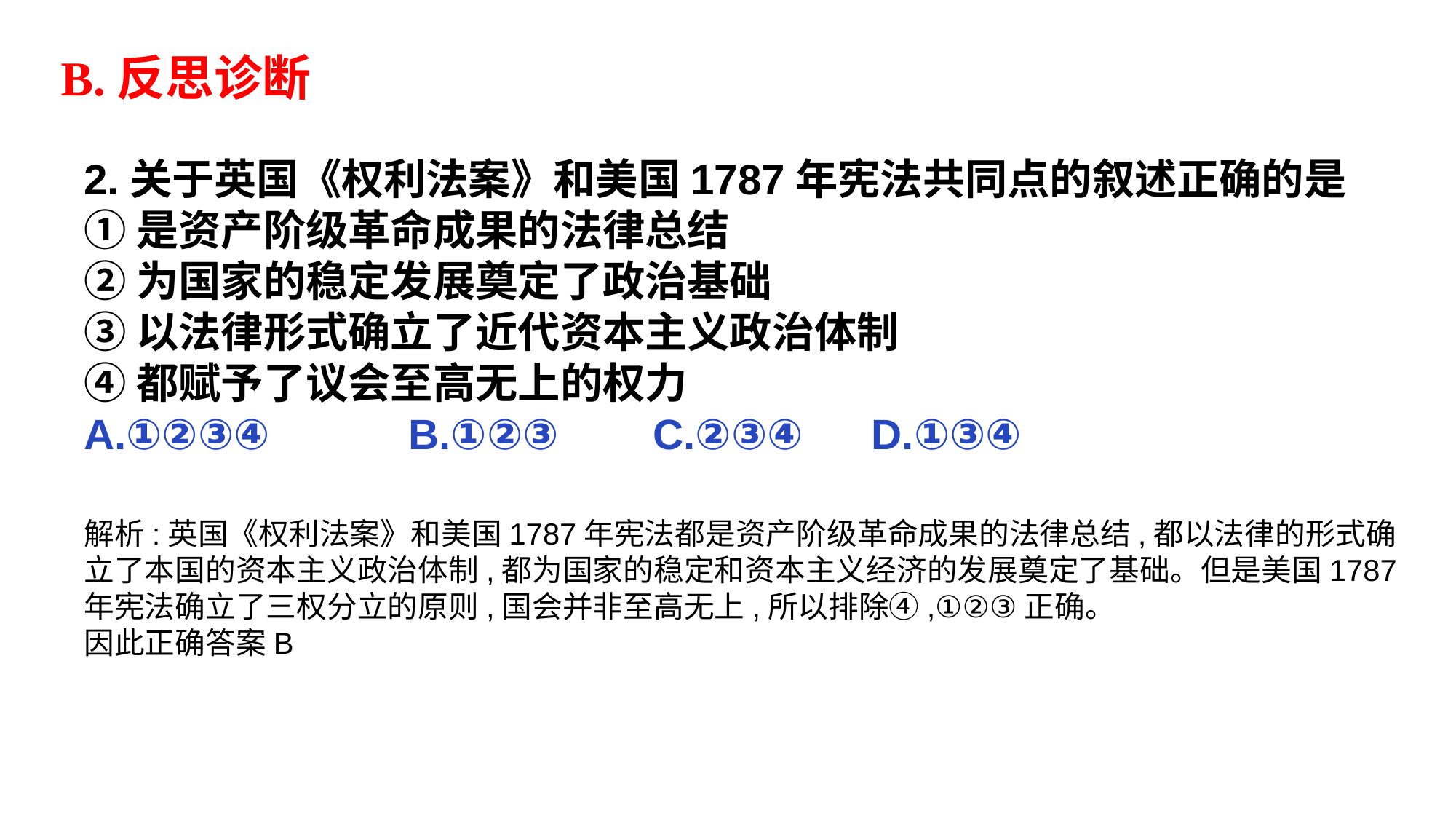

B.反思诊断
2.关于英国《权利法案》和美国1787年宪法共同点的叙述正确的是
①是资产阶级革命成果的法律总结
②为国家的稳定发展奠定了政治基础
③以法律形式确立了近代资本主义政治体制
④都赋予了议会至高无上的权力
A.①②③④	         B.①②③        C.②③④	  D.①③④
解析:英国《权利法案》和美国1787年宪法都是资产阶级革命成果的法律总结,都以法律的形式确立了本国的资本主义政治体制,都为国家的稳定和资本主义经济的发展奠定了基础。但是美国1787年宪法确立了三权分立的原则,国会并非至高无上,所以排除④,①②③正确。
因此正确答案B